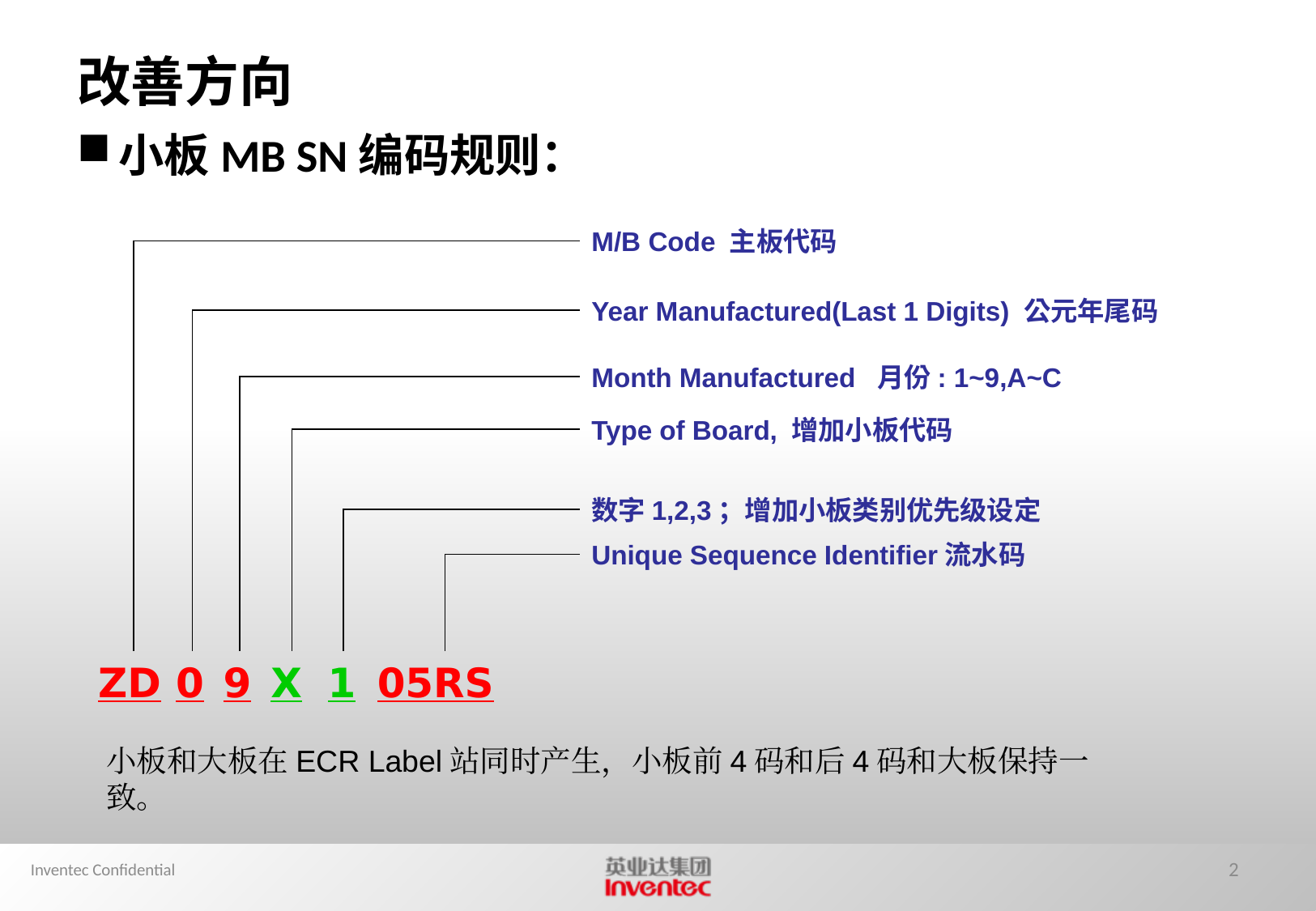

# 改善方向
小板MB SN编码规则：

M/B Code 主板代码
Year Manufactured(Last 1 Digits) 公元年尾码
Month Manufactured  月份: 1~9,A~C
Type of Board, 增加小板代码
数字1,2,3；增加小板类别优先级设定
Unique Sequence Identifier流水码
ZD
0
9
X
1
05RS
小板和大板在ECR Label站同时产生，小板前4码和后4码和大板保持一致。
Inventec Confidential
2